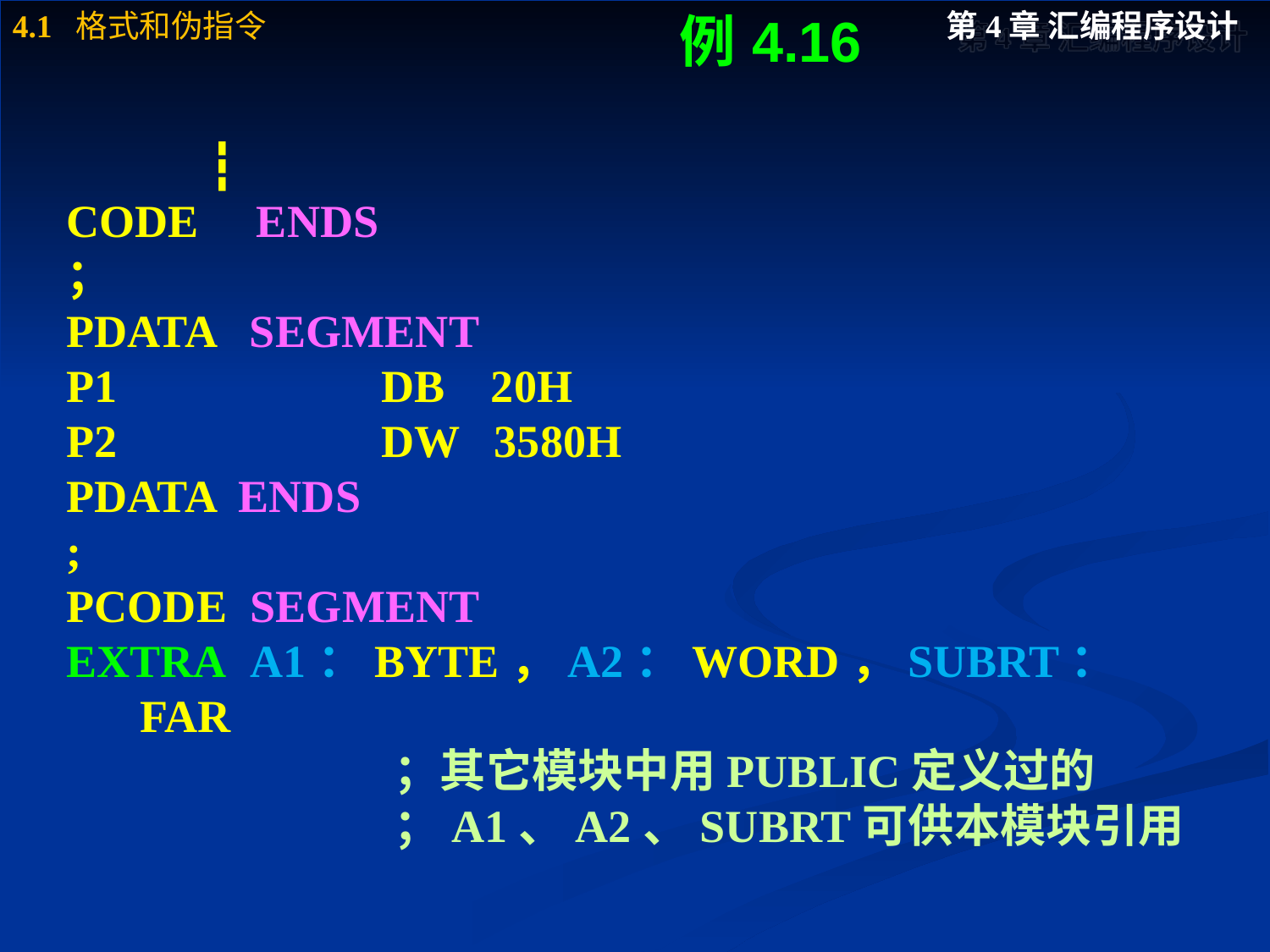

例4.16
	      ┇
CODE     ENDS
；
PDATA   SEGMENT
P1  	          DB    20H
P2  	          DW   3580H
PDATA  ENDS
;
PCODE  SEGMENT
EXTRA  A1：BYTE，A2：WORD，SUBRT：FAR
	 		；其它模块中用PUBLIC定义过的
			；A1、A2、SUBRT可供本模块引用